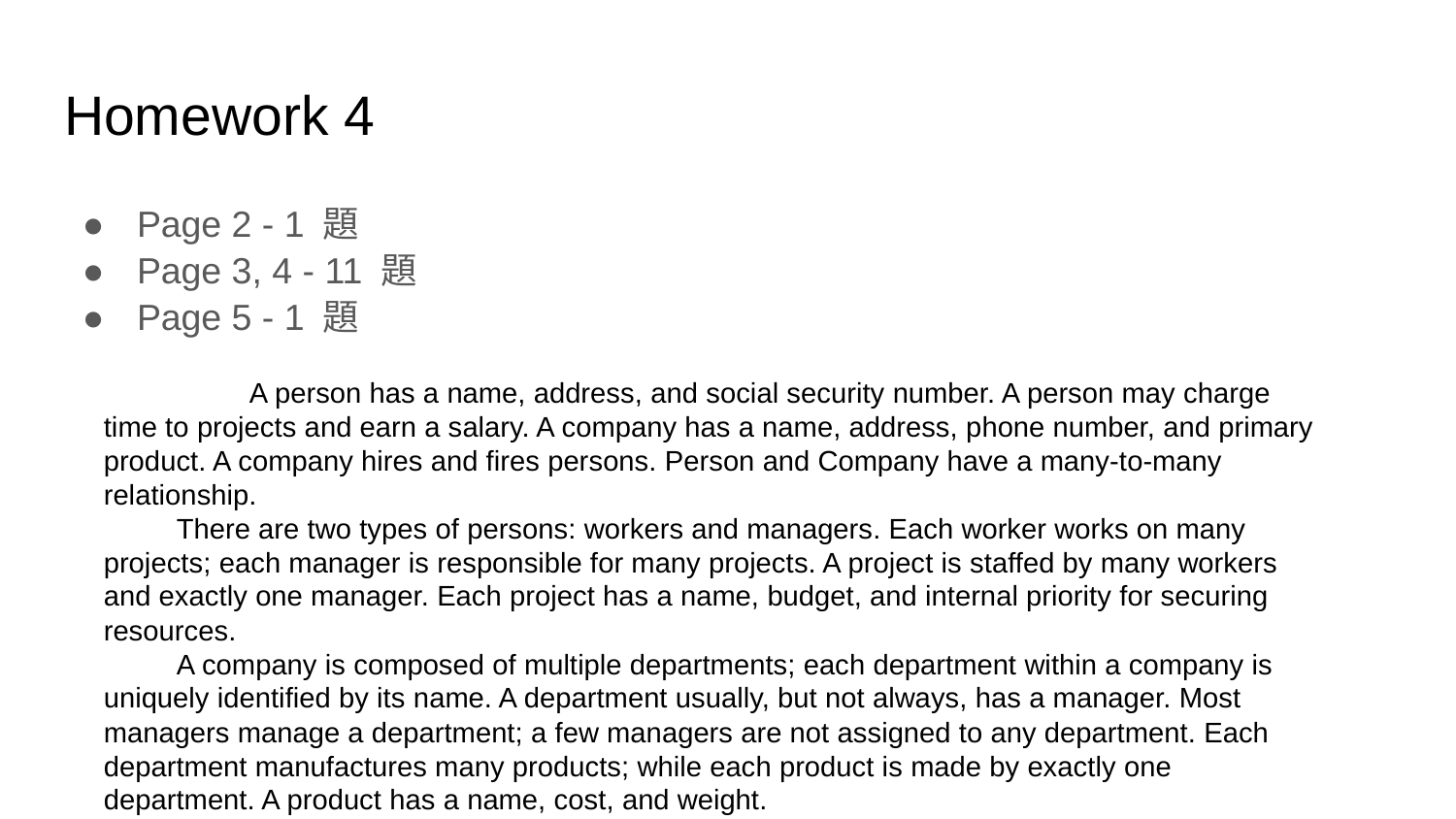

# Homework 4
Page 2 - 1 題
Page 3, 4 - 11 題
Page 5 - 1 題
 	A person has a name, address, and social security number. A person may charge time to projects and earn a salary. A company has a name, address, phone number, and primary product. A company hires and fires persons. Person and Company have a many-to-many relationship.
There are two types of persons: workers and managers. Each worker works on many projects; each manager is responsible for many projects. A project is staffed by many workers and exactly one manager. Each project has a name, budget, and internal priority for securing resources.
A company is composed of multiple departments; each department within a company is uniquely identified by its name. A department usually, but not always, has a manager. Most managers manage a department; a few managers are not assigned to any department. Each department manufactures many products; while each product is made by exactly one department. A product has a name, cost, and weight.